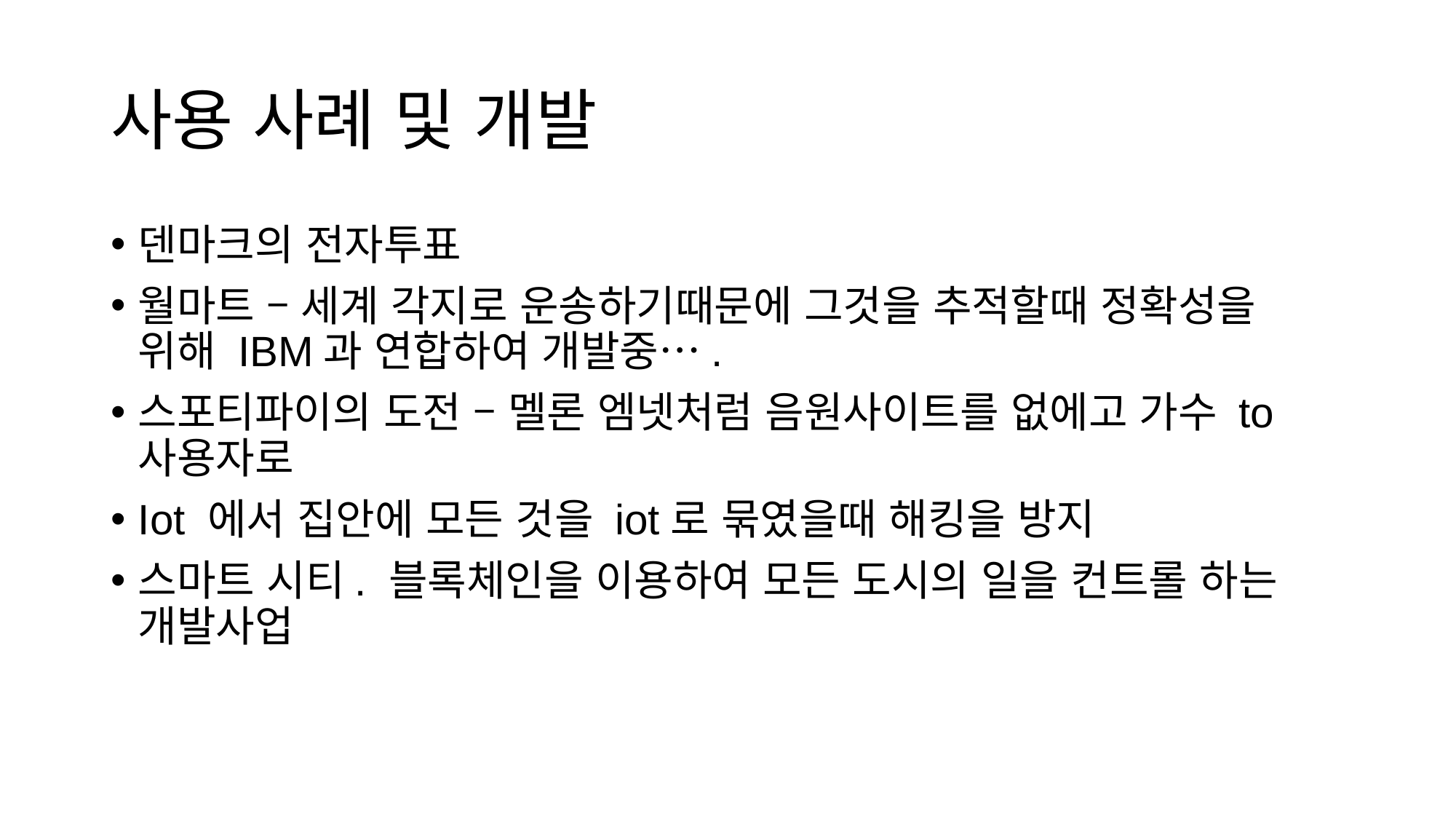

# 사용 사례 및 개발
덴마크의 전자투표
월마트 – 세계 각지로 운송하기때문에 그것을 추적할때 정확성을 위해 IBM과 연합하여 개발중….
스포티파이의 도전 – 멜론 엠넷처럼 음원사이트를 없에고 가수 to 사용자로
Iot 에서 집안에 모든 것을 iot로 묶였을때 해킹을 방지
스마트 시티. 블록체인을 이용하여 모든 도시의 일을 컨트롤 하는 개발사업